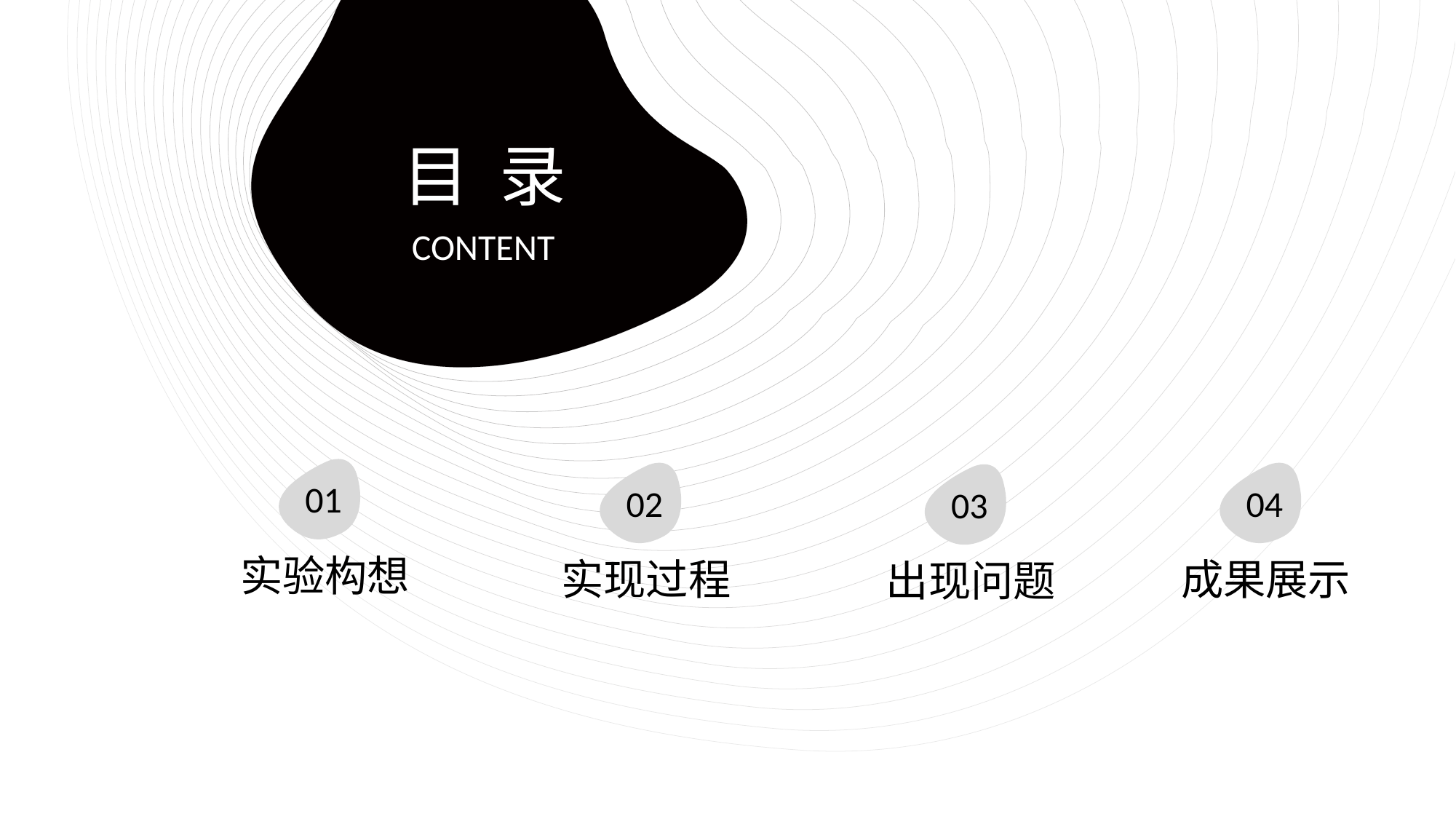

目  录
CONTENT

01

02

04

03
实验构想
实现过程
成果展示
出现问题